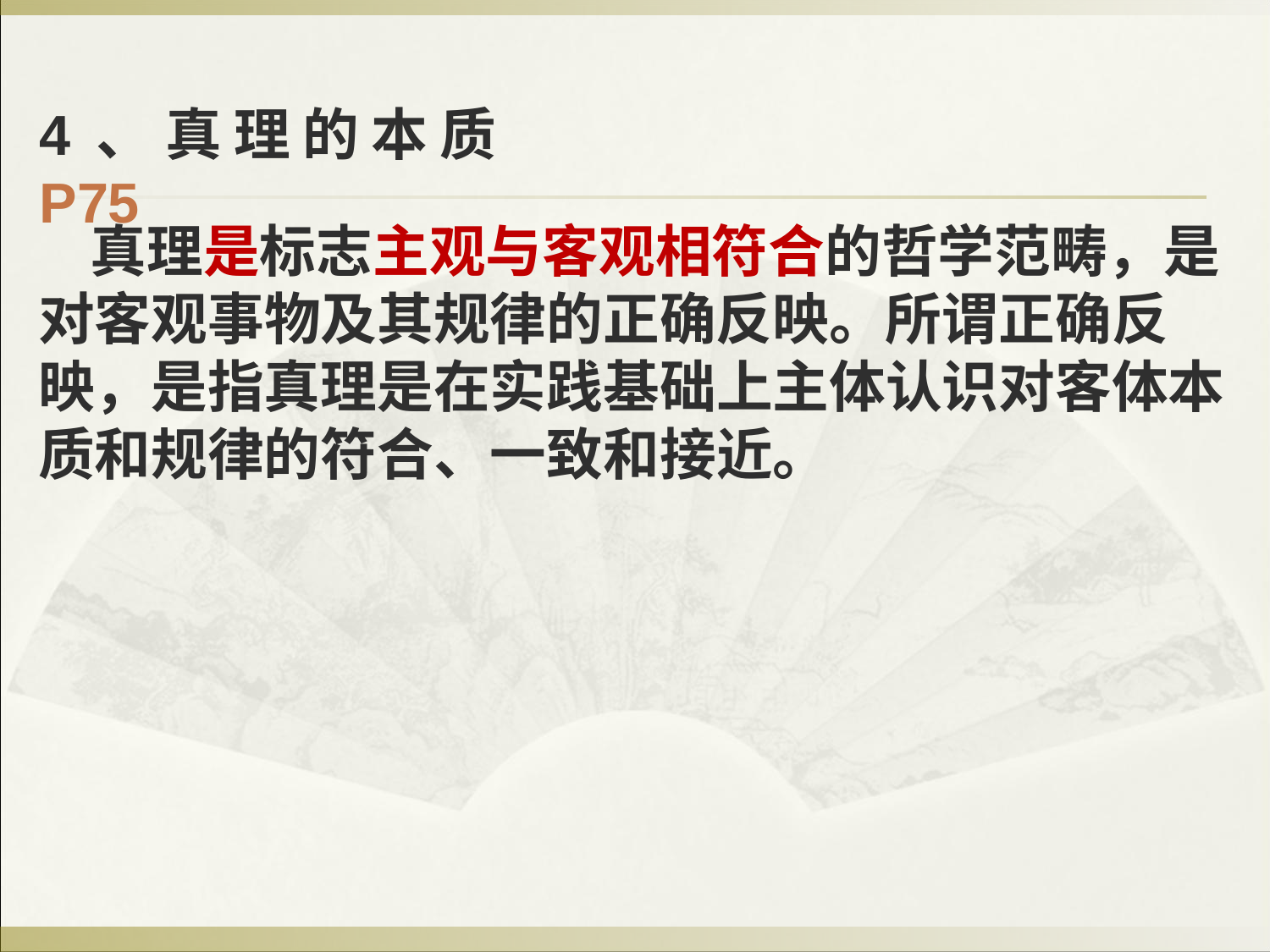

4、真理的本质P75
   真理是标志主观与客观相符合的哲学范畴，是对客观事物及其规律的正确反映。所谓正确反映，是指真理是在实践基础上主体认识对客体本质和规律的符合、一致和接近。